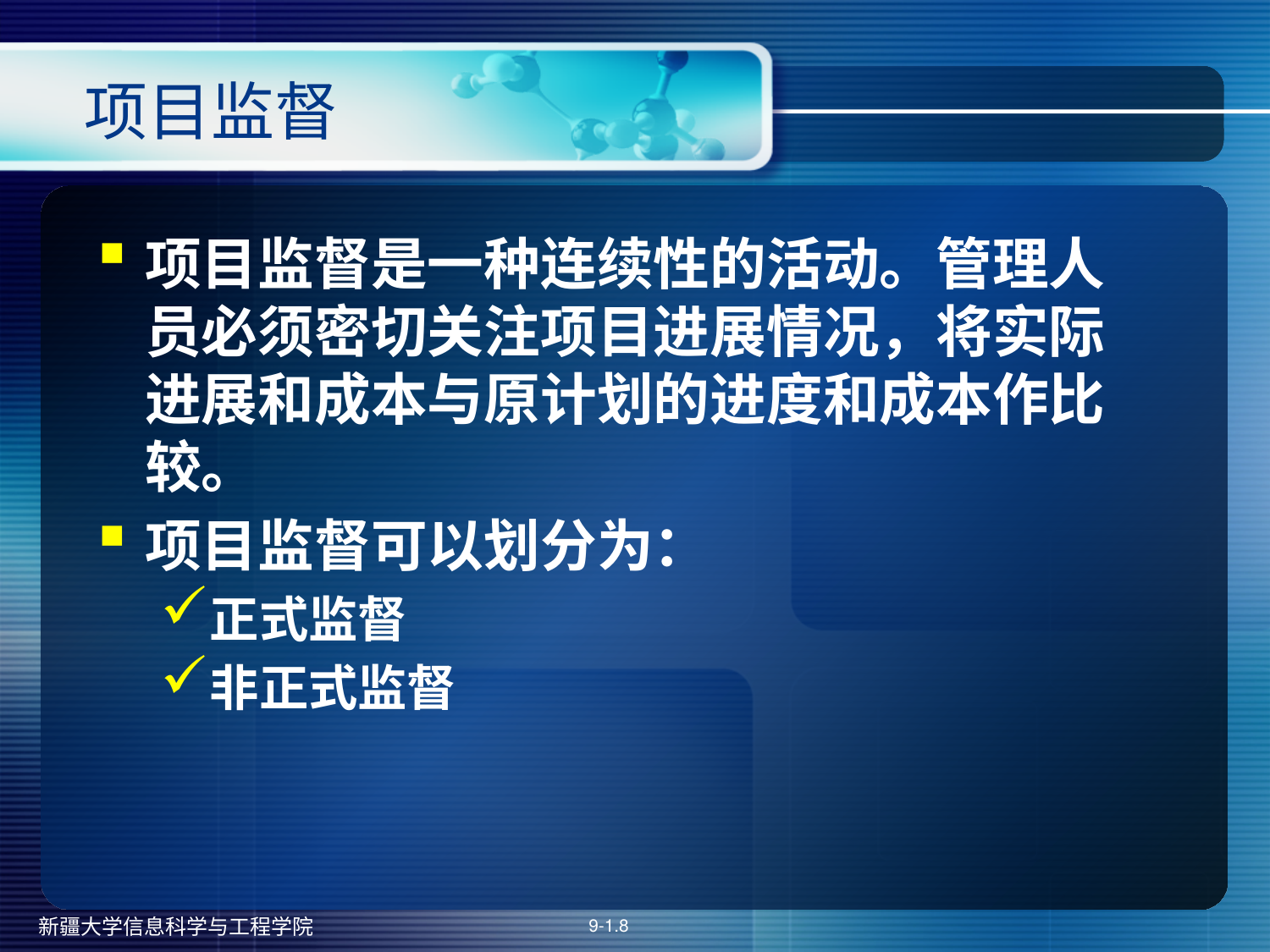

# 项目监督
项目监督是一种连续性的活动。管理人员必须密切关注项目进展情况，将实际进展和成本与原计划的进度和成本作比较。
项目监督可以划分为：
正式监督
非正式监督